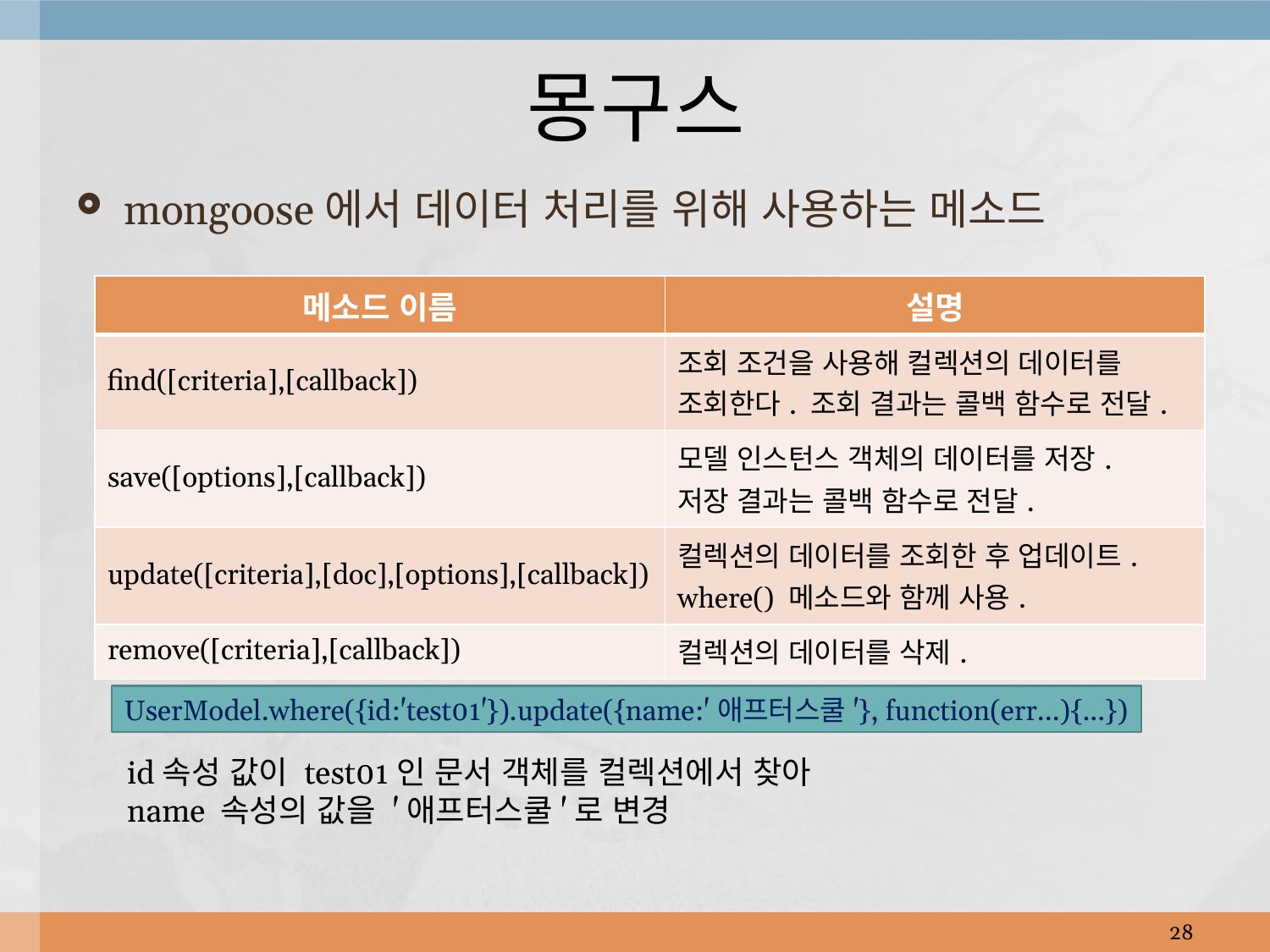

# 몽구스
mongoose에서 데이터 처리를 위해 사용하는 메소드
| 메소드 이름 | 설명 |
| --- | --- |
| find([criteria],[callback]) | 조회 조건을 사용해 컬렉션의 데이터를 조회한다. 조회 결과는 콜백 함수로 전달. |
| save([options],[callback]) | 모델 인스턴스 객체의 데이터를 저장. 저장 결과는 콜백 함수로 전달. |
| update([criteria],[doc],[options],[callback]) | 컬렉션의 데이터를 조회한 후 업데이트. where() 메소드와 함께 사용. |
| remove([criteria],[callback]) | 컬렉션의 데이터를 삭제. |
UserModel.where({id:'test01'}).update({name:'애프터스쿨'}, function(err...){...})
id속성 값이 test01인 문서 객체를 컬렉션에서 찾아
name 속성의 값을 '애프터스쿨'로 변경
28